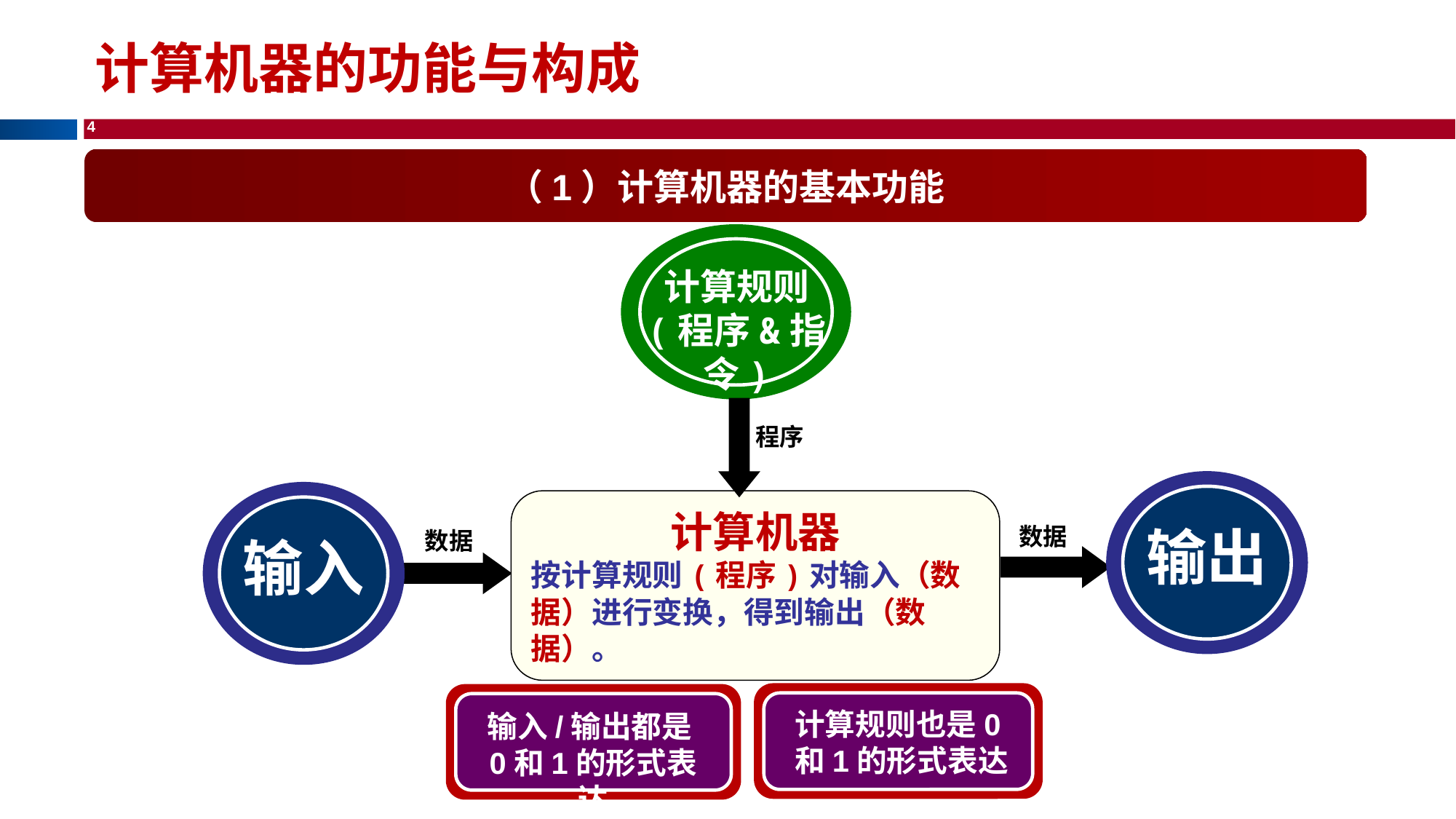

计算机器的功能与构成
（1）计算机器的基本功能

计算规则
(程序&指令)
程序

输出

输入
计算机器
按计算规则(程序)对输入（数据）进行变换，得到输出（数据）。
数据
数据

计算规则也是0和1的形式表达

输入/输出都是0和1的形式表达